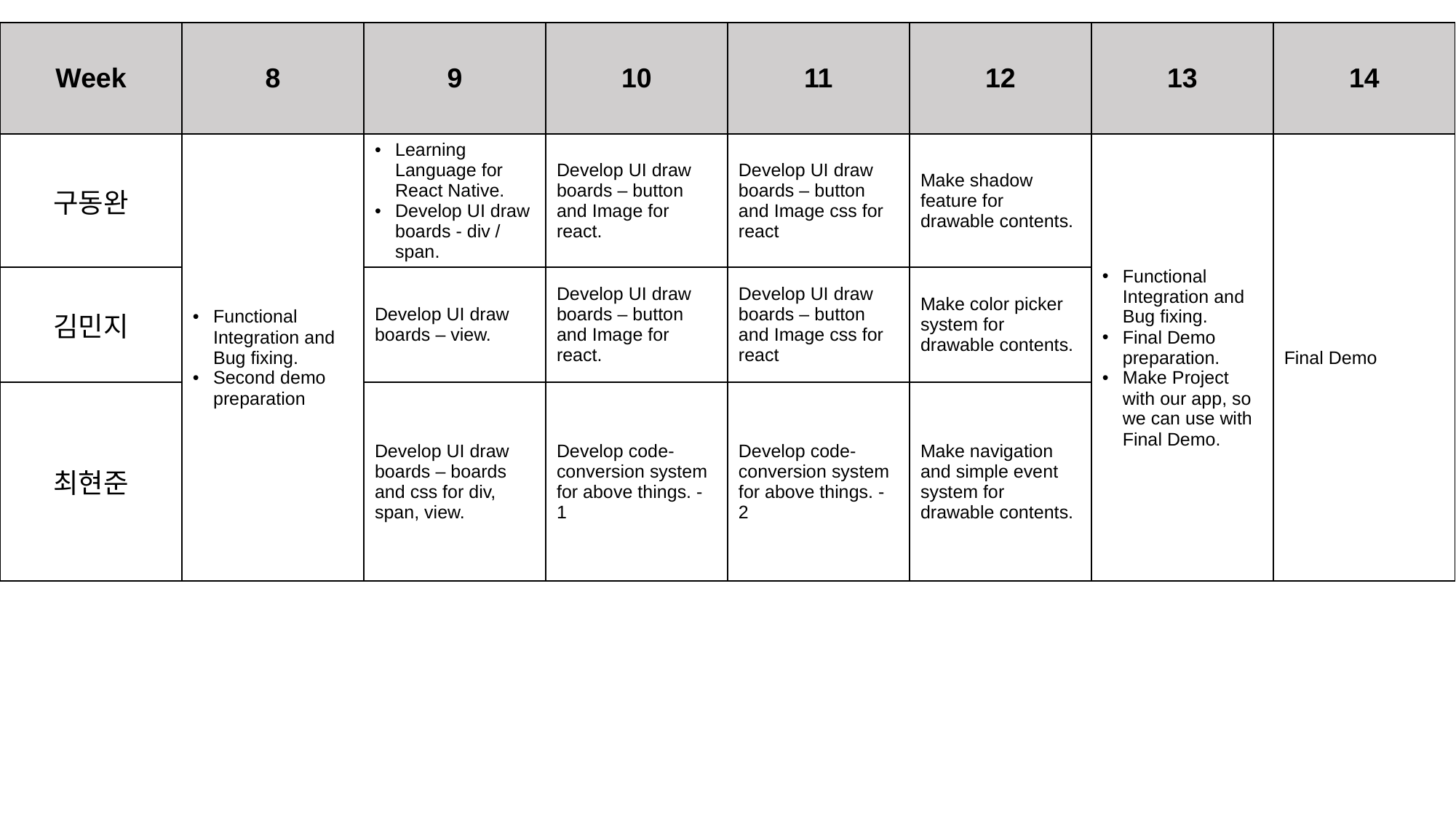

| Week | 8 | 9 | 10 | 11 | 12 | 13 | 14 |
| --- | --- | --- | --- | --- | --- | --- | --- |
| 구동완 | Functional Integration and Bug fixing. Second demo preparation | Learning Language for React Native. Develop UI draw boards - div / span. | Develop UI draw boards – button and Image for react. | Develop UI draw boards – button and Image css for react | Make shadow feature for drawable contents. | Functional Integration and Bug fixing. Final Demo preparation. Make Project with our app, so we can use with Final Demo. | Final Demo |
| 김민지 |  | Develop UI draw boards – view. | Develop UI draw boards – button and Image for react. | Develop UI draw boards – button and Image css for react | Make color picker system for drawable contents. |  |  |
| 최현준 |  | Develop UI draw boards – boards and css for div, span, view. | Develop code-conversion system for above things. - 1 | Develop code-conversion system for above things. - 2 | Make navigation and simple event system for drawable contents. |  |  |